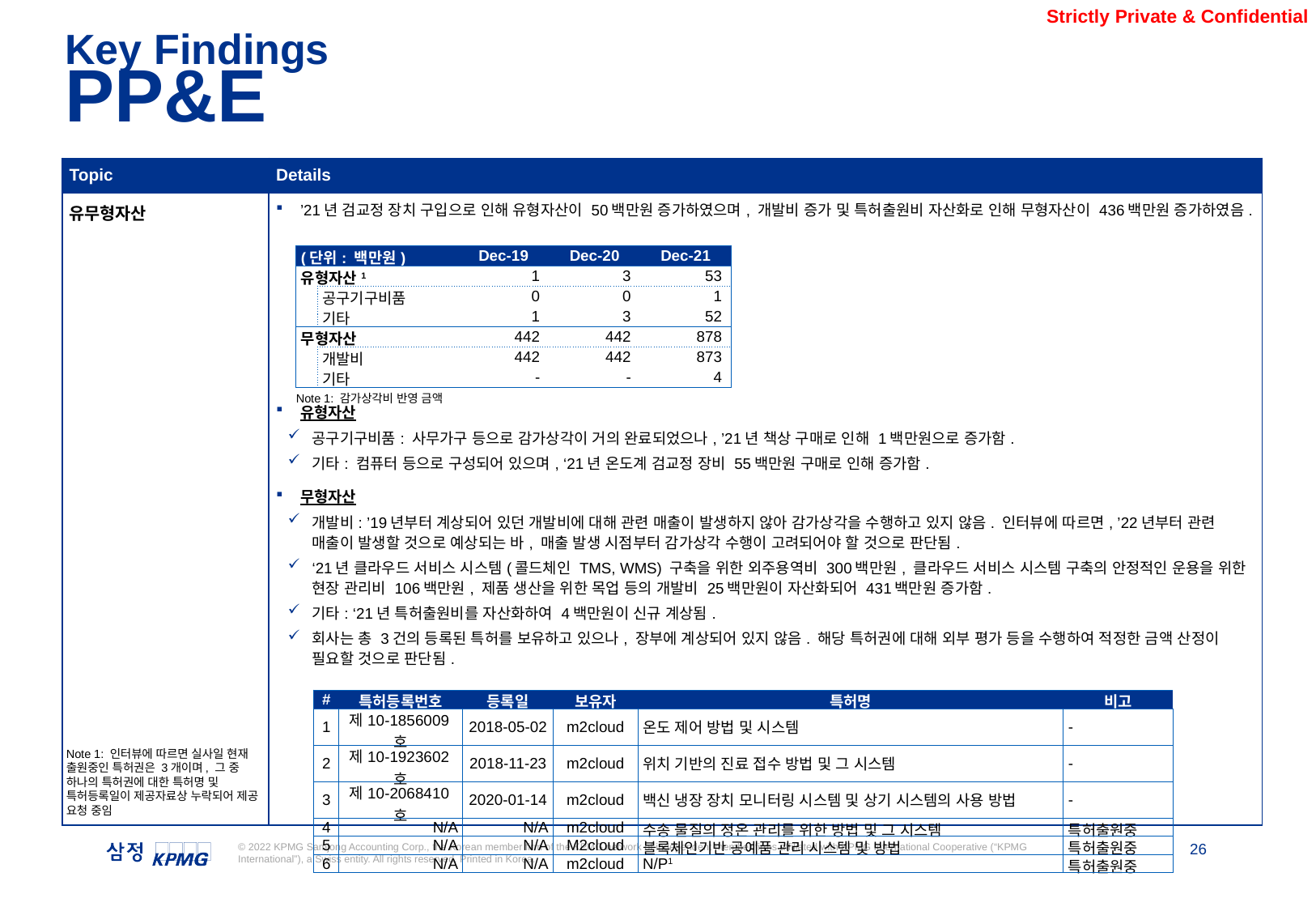

Key Findings
PP&E
| Topic | Details |
| --- | --- |
| 유무형자산 | ’21년 검교정 장치 구입으로 인해 유형자산이 50백만원 증가하였으며, 개발비 증가 및 특허출원비 자산화로 인해 무형자산이 436백만원 증가하였음. 유형자산 공구기구비품: 사무가구 등으로 감가상각이 거의 완료되었으나, ’21년 책상 구매로 인해 1백만원으로 증가함. 기타: 컴퓨터 등으로 구성되어 있으며, ‘21년 온도계 검교정 장비 55백만원 구매로 인해 증가함. 무형자산 개발비: ’19년부터 계상되어 있던 개발비에 대해 관련 매출이 발생하지 않아 감가상각을 수행하고 있지 않음. 인터뷰에 따르면, ’22년부터 관련 매출이 발생할 것으로 예상되는 바, 매출 발생 시점부터 감가상각 수행이 고려되어야 할 것으로 판단됨. ‘21년 클라우드 서비스 시스템(콜드체인 TMS, WMS) 구축을 위한 외주용역비 300백만원, 클라우드 서비스 시스템 구축의 안정적인 운용을 위한 현장 관리비 106백만원, 제품 생산을 위한 목업 등의 개발비 25백만원이 자산화되어 431백만원 증가함. 기타: ‘21년 특허출원비를 자산화하여 4백만원이 신규 계상됨. 회사는 총 3건의 등록된 특허를 보유하고 있으나, 장부에 계상되어 있지 않음. 해당 특허권에 대해 외부 평가 등을 수행하여 적정한 금액 산정이 필요할 것으로 판단됨. |
| (단위: 백만원) |  | Dec-19 | Dec-20 | Dec-21 |
| --- | --- | --- | --- | --- |
| 유형자산1 |  | 1 | 3 | 53 |
|  | 공구기구비품 | 0 | 0 | 1 |
|  | 기타 | 1 | 3 | 52 |
| 무형자산 |  | 442 | 442 | 878 |
|  | 개발비 | 442 | 442 | 873 |
|  | 기타 | - | - | 4 |
Note 1: 감가상각비 반영 금액
| # | 특허등록번호 | 등록일 | 보유자 | 특허명 | 비고 |
| --- | --- | --- | --- | --- | --- |
| 1 | 제10-1856009호 | 2018-05-02 | m2cloud | 온도 제어 방법 및 시스템 | - |
| 2 | 제10-1923602호 | 2018-11-23 | m2cloud | 위치 기반의 진료 접수 방법 및 그 시스템 | - |
| 3 | 제10-2068410호 | 2020-01-14 | m2cloud | 백신 냉장 장치 모니터링 시스템 및 상기 시스템의 사용 방법 | - |
| 4 | N/A | N/A | m2cloud | 수송 물질의 정온 관리를 위한 방법 및 그 시스템 | 특허출원중 |
| 5 | N/A | N/A | M2cloud | 블록체인기반 공예품 관리 시스템 및 방법 | 특허출원중 |
| 6 | N/A | N/A | m2cloud | N/P1 | 특허출원중 |
Note 1: 인터뷰에 따르면 실사일 현재 출원중인 특허권은 3개이며, 그 중 하나의 특허권에 대한 특허명 및 특허등록일이 제공자료상 누락되어 제공 요청 중임